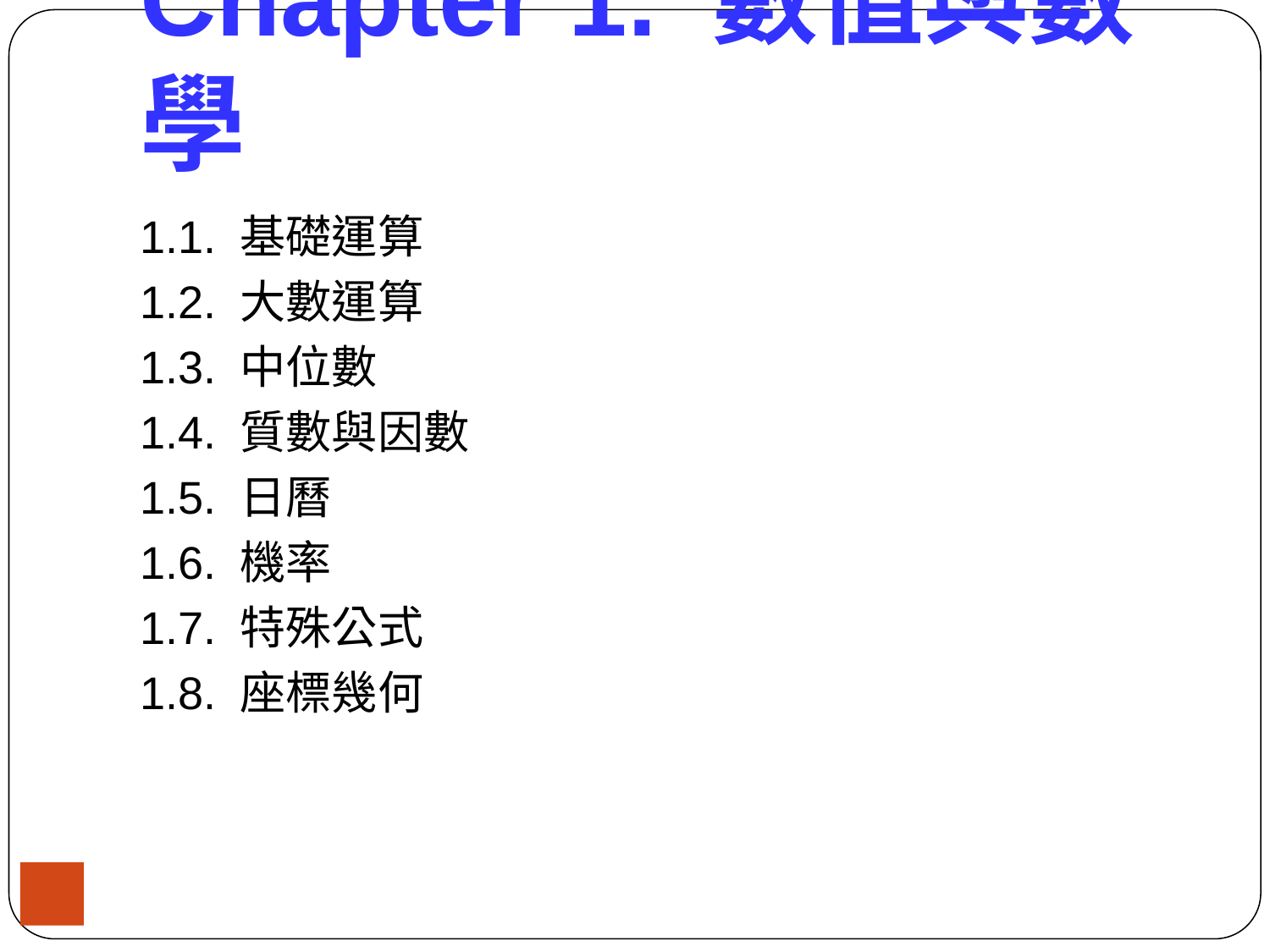

# Chapter 1. 數值與數學
1.1. 基礎運算
1.2. 大數運算
1.3. 中位數
1.4. 質數與因數
1.5. 日曆
1.6. 機率
1.7. 特殊公式
1.8. 座標幾何